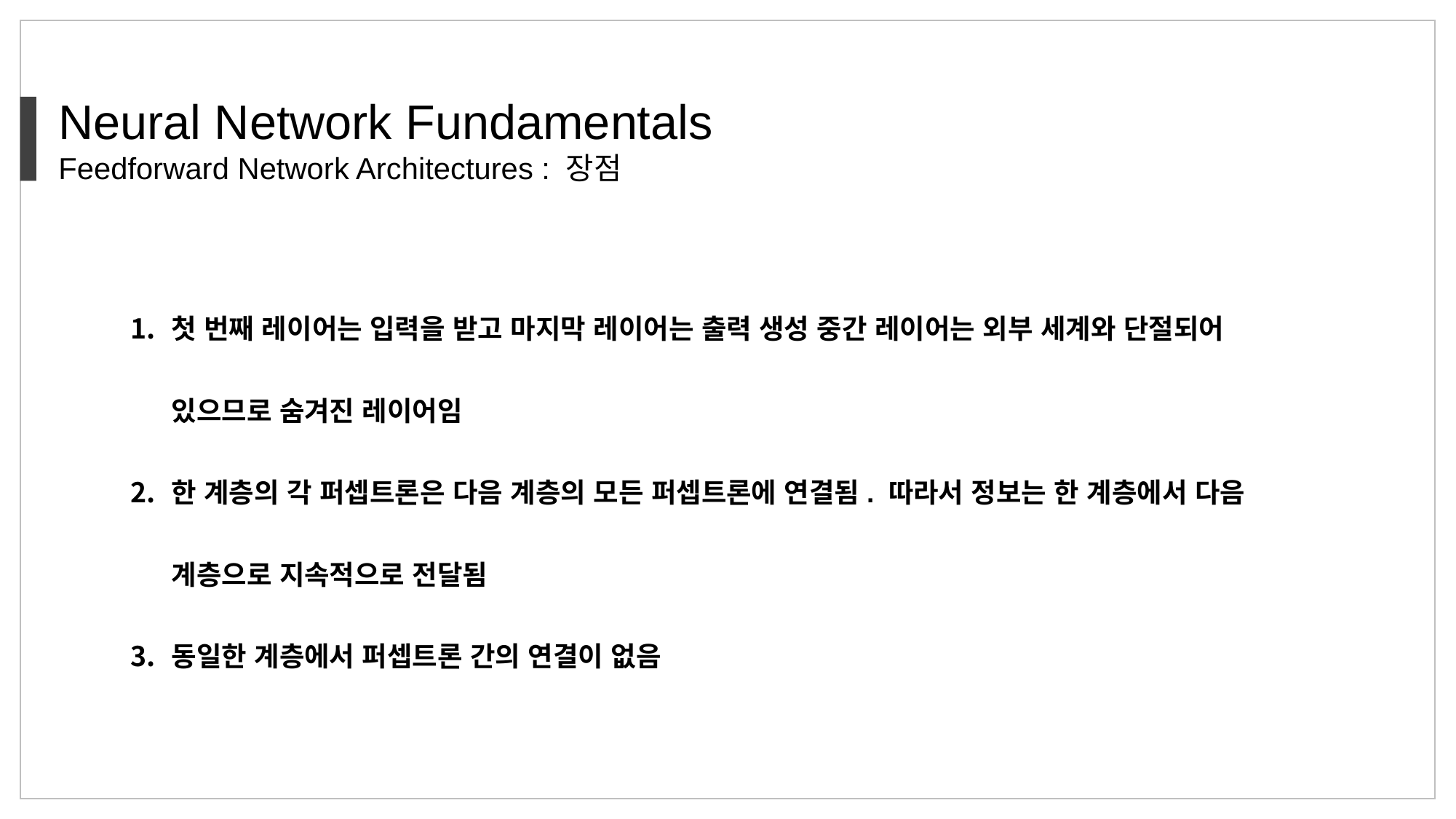

Neural Network Fundamentals
Feedforward Network Architectures : 장점

첫 번째 레이어는 입력을 받고 마지막 레이어는 출력 생성 중간 레이어는 외부 세계와 단절되어 있으므로 숨겨진 레이어임
한 계층의 각 퍼셉트론은 다음 계층의 모든 퍼셉트론에 연결됨. 따라서 정보는 한 계층에서 다음 계층으로 지속적으로 전달됨
동일한 계층에서 퍼셉트론 간의 연결이 없음